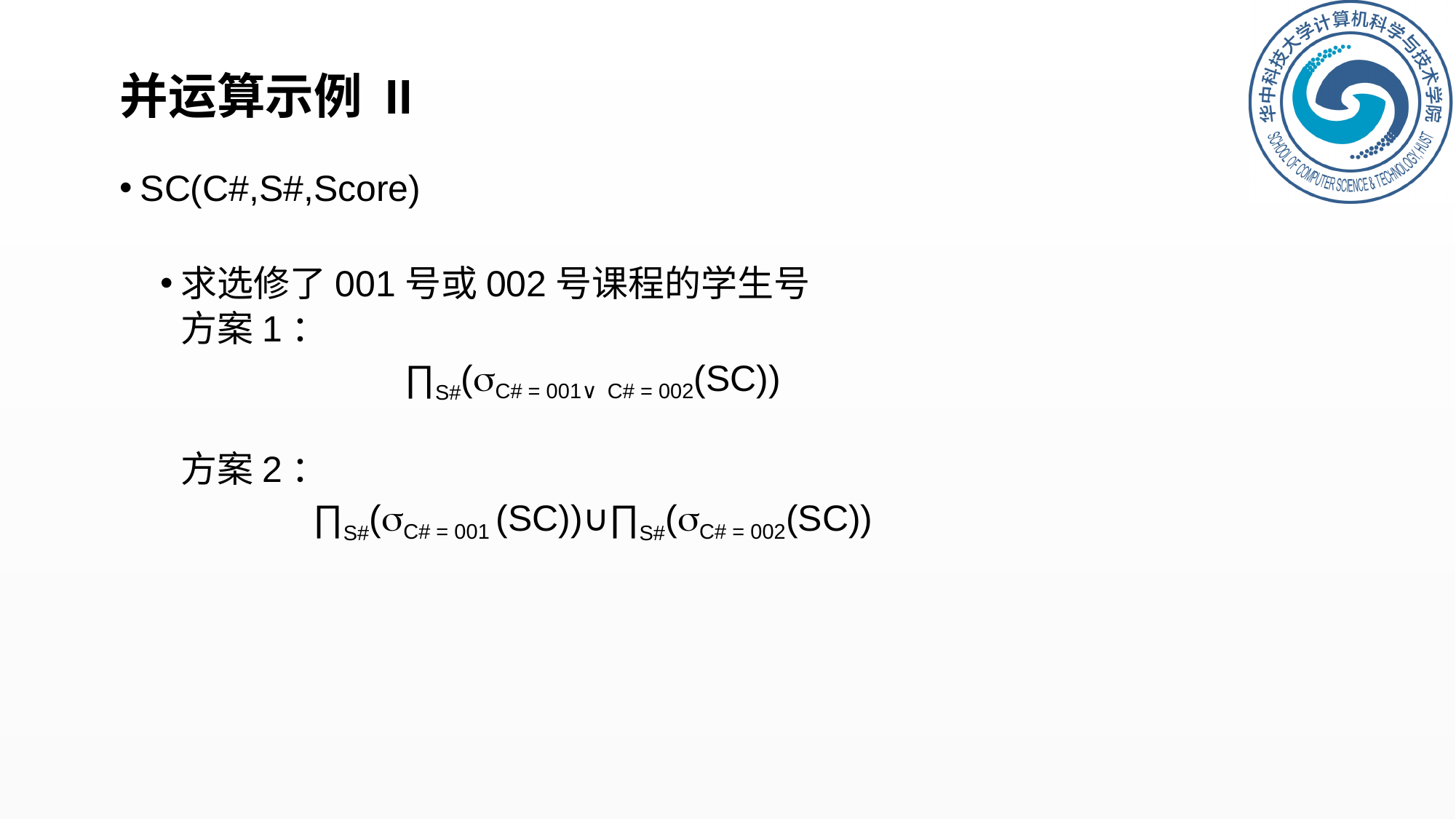

# 并运算示例 II
SC(C#,S#,Score)

求选修了001号或002号课程的学生号
	方案1：
∏S#(σC# = 001∨ C# = 002(SC))

	方案2：
∏S#(σC# = 001 (SC))∪∏S#(σC# = 002(SC))